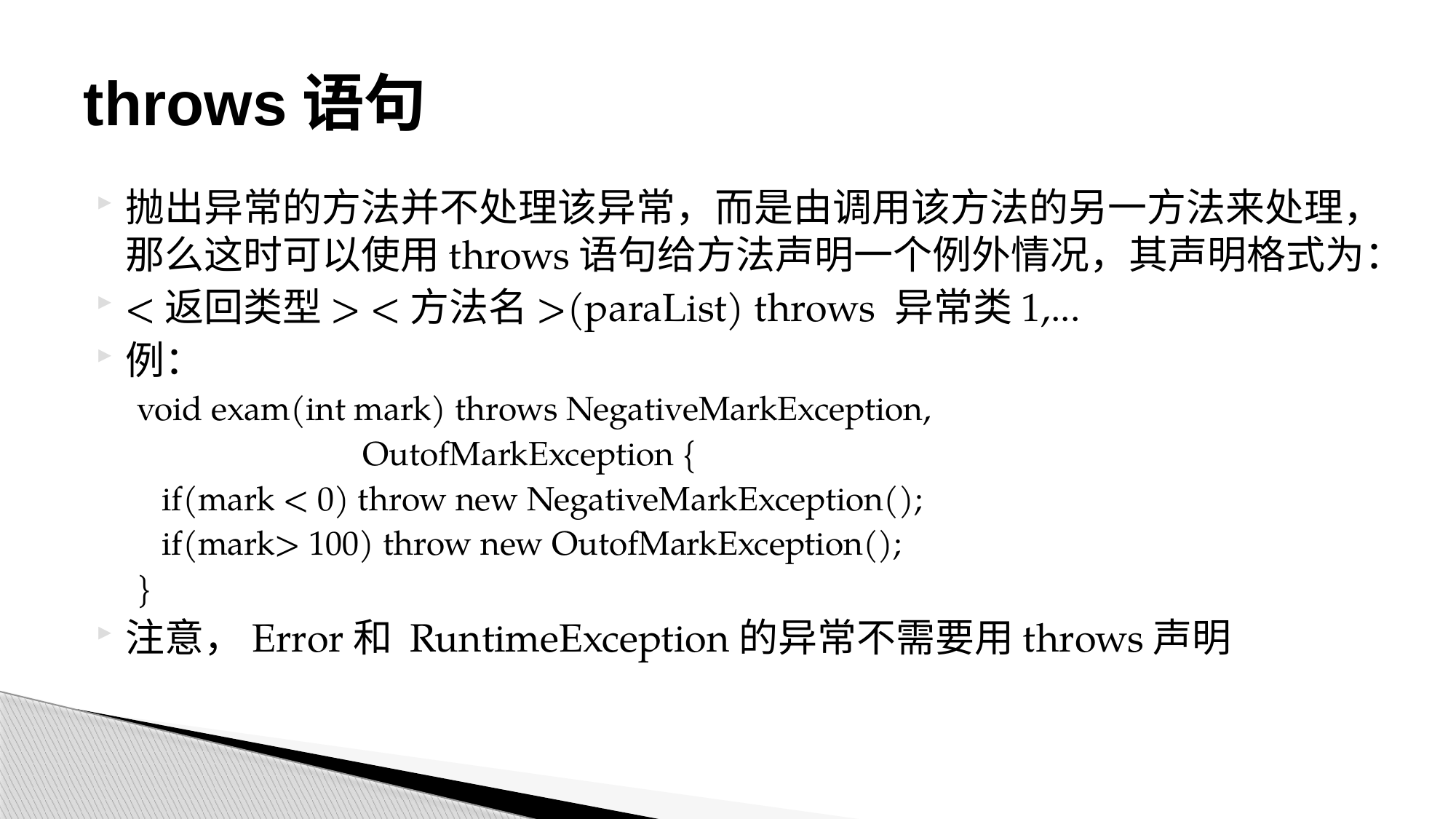

# throws语句
抛出异常的方法并不处理该异常，而是由调用该方法的另一方法来处理，那么这时可以使用throws语句给方法声明一个例外情况，其声明格式为：
<返回类型> <方法名>(paraList) throws 异常类1,...
例：
 void exam(int mark) throws NegativeMarkException,
                            OutofMarkException {
    if(mark < 0) throw new NegativeMarkException();
    if(mark> 100) throw new OutofMarkException();
 }
注意，Error和 RuntimeException的异常不需要用throws声明